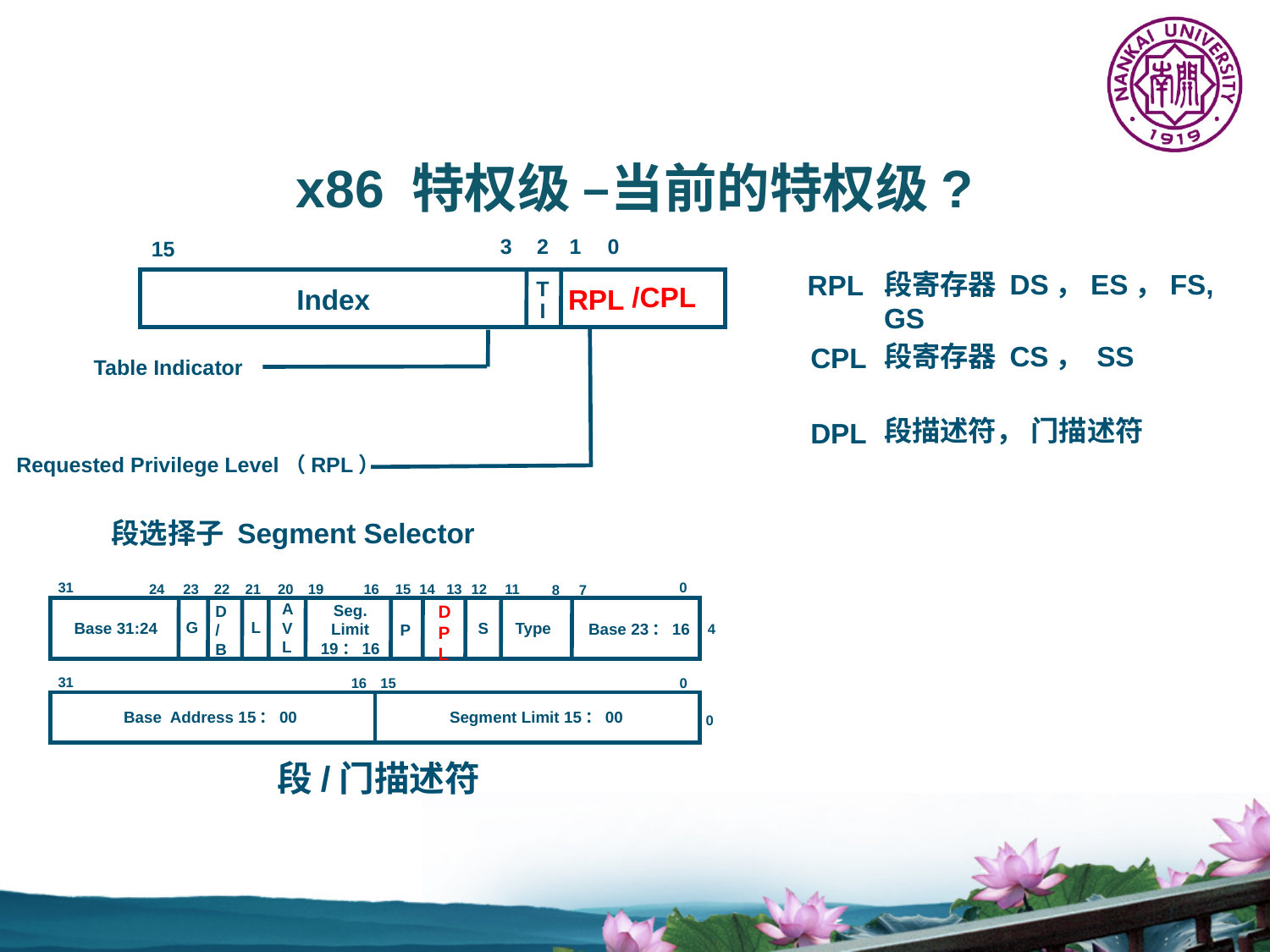

x86 特权级 –当前的特权级?
3
2
1
0
15

T

Index
RPL
I
Table Indicator
Requested Privilege Level（RPL）
段选择子 Segment Selector
/CPL
段寄存器 DS，ES，FS, GS
RPL
段寄存器 CS， SS
CPL
段描述符， 门描述符
DPL
31

0
24
23
22
21
20
19
16
15
14
13
12
11
8
7
A
V
L
Seg.
Limit
19：16
D
P
L
D
/
B

L
G
Base 31:24
S
Type
Base 23：16
4
P
31

0
16
15

Base  Address 15：00
Segment Limit 15：00
0
 段/门描述符